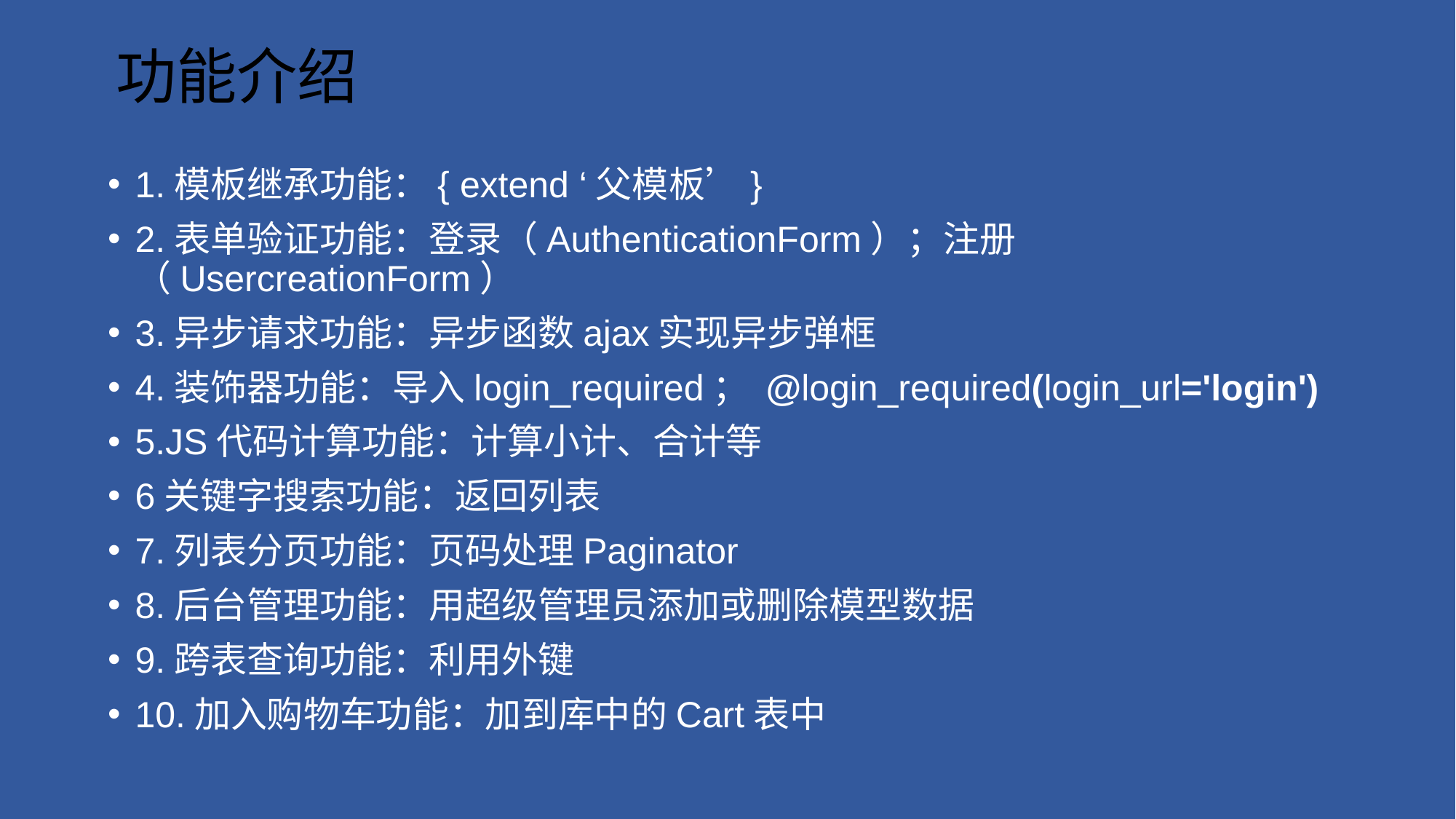

# 功能介绍
1.模板继承功能：{ extend ‘父模板’}
2.表单验证功能：登录（AuthenticationForm）；注册（UsercreationForm）
3.异步请求功能：异步函数ajax实现异步弹框
4.装饰器功能：导入login_required； @login_required(login_url='login')
5.JS代码计算功能：计算小计、合计等
6关键字搜索功能：返回列表
7.列表分页功能：页码处理Paginator
8.后台管理功能：用超级管理员添加或删除模型数据
9.跨表查询功能：利用外键
10.加入购物车功能：加到库中的Cart表中